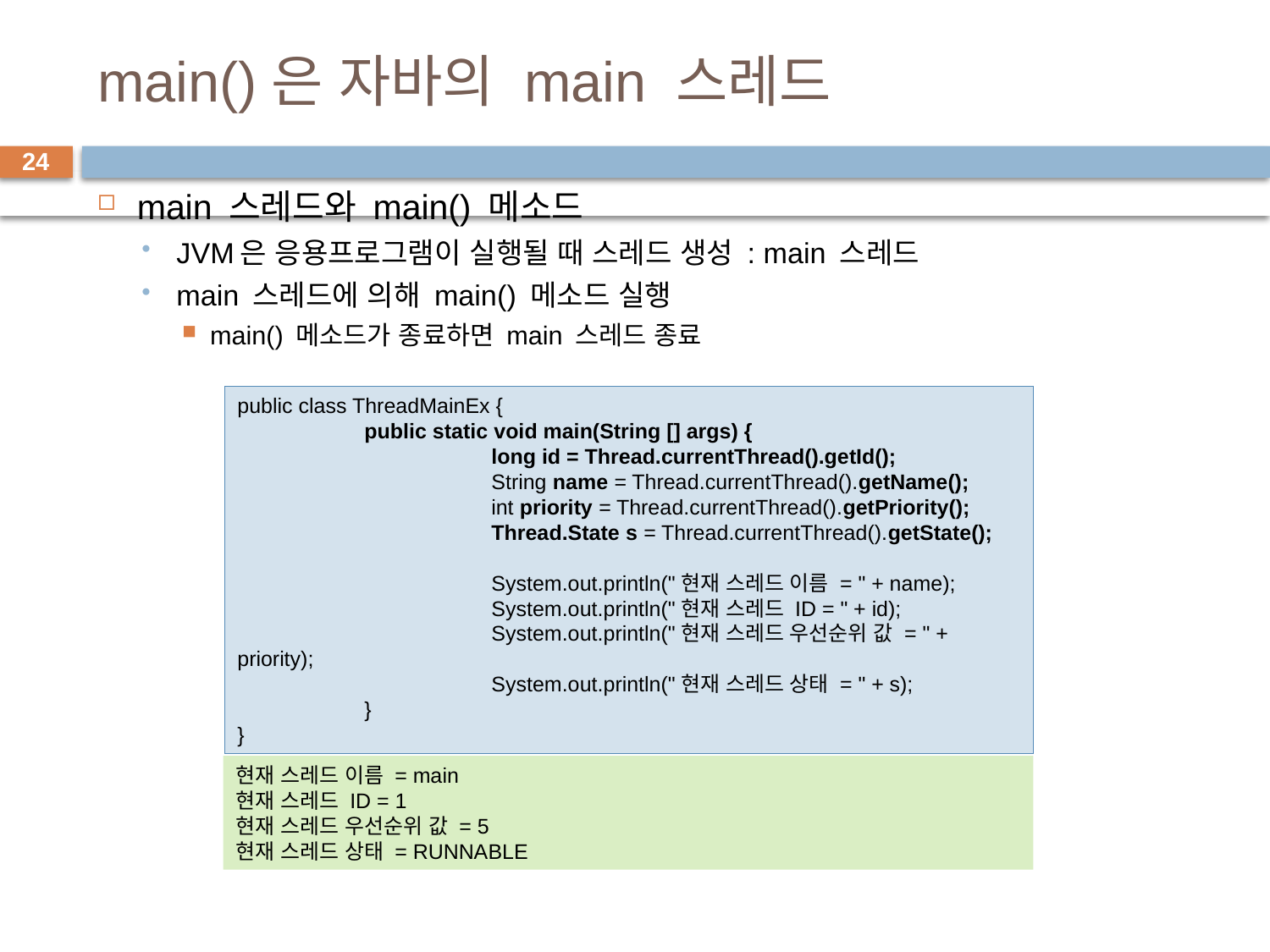

# main()은 자바의 main 스레드
24
main 스레드와 main() 메소드
JVM은 응용프로그램이 실행될 때 스레드 생성 : main 스레드
main 스레드에 의해 main() 메소드 실행
main() 메소드가 종료하면 main 스레드 종료
public class ThreadMainEx {
	public static void main(String [] args) {
		long id = Thread.currentThread().getId();
		String name = Thread.currentThread().getName();
		int priority = Thread.currentThread().getPriority();
		Thread.State s = Thread.currentThread().getState();

		System.out.println("현재 스레드 이름 = " + name);
		System.out.println("현재 스레드 ID = " + id);
		System.out.println("현재 스레드 우선순위 값 = " + priority);
		System.out.println("현재 스레드 상태 = " + s);
	}
}
현재 스레드 이름 = main
현재 스레드 ID = 1
현재 스레드 우선순위 값 = 5
현재 스레드 상태 = RUNNABLE